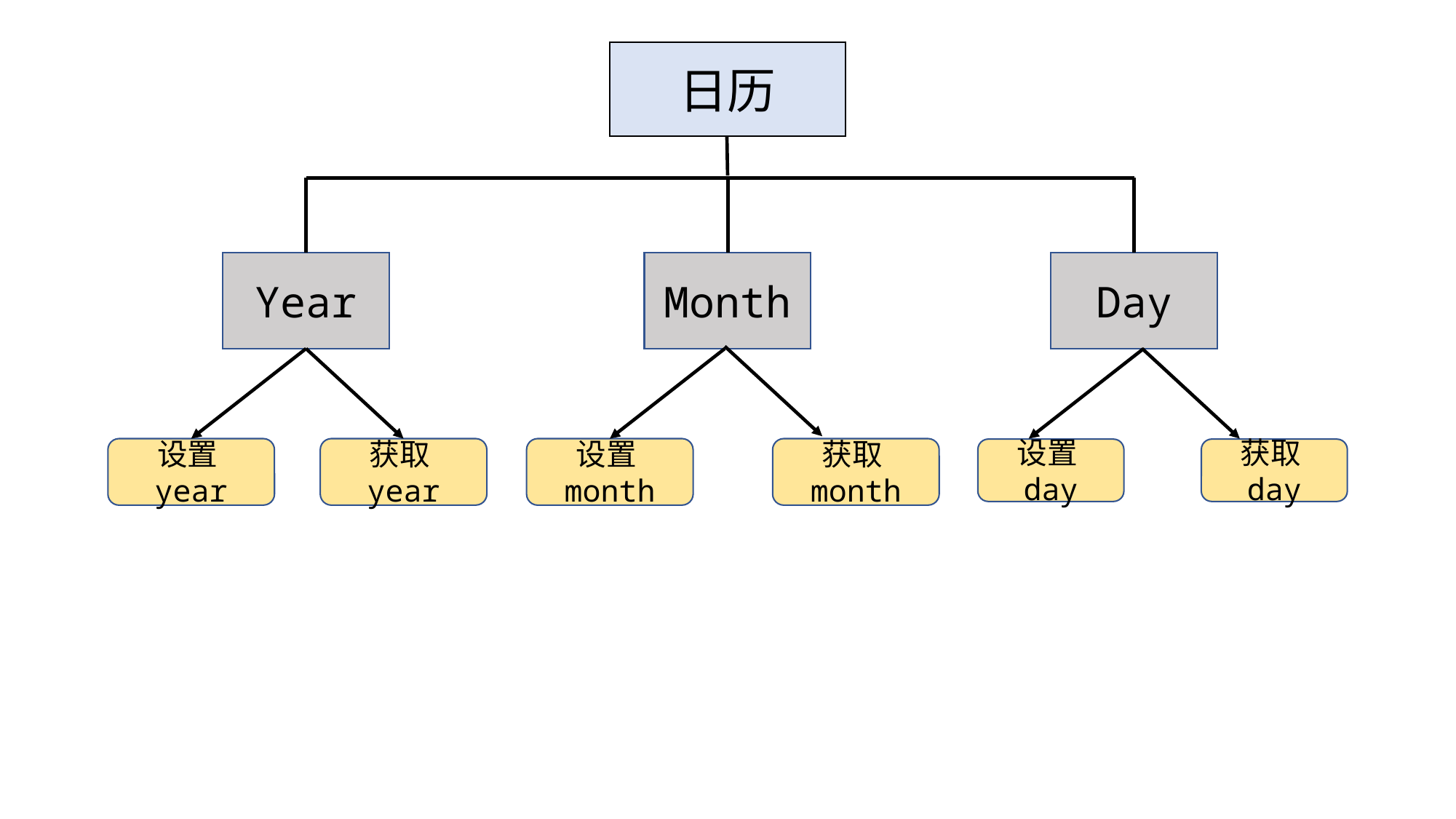

日历
Year
Day
Month
设置year
获取year
设置month
获取month
设置day
获取day